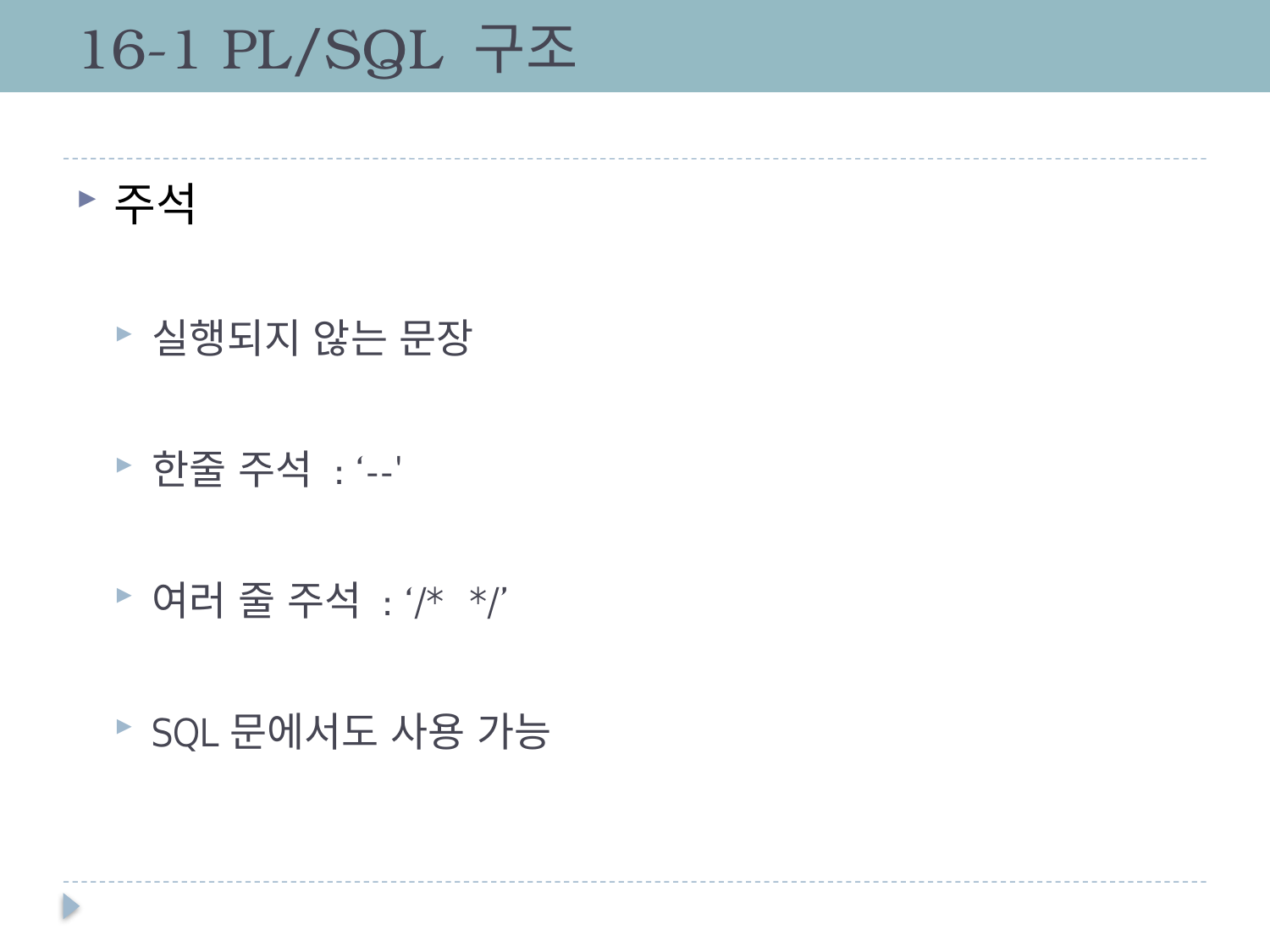

# 16-1 PL/SQL 구조
주석

실행되지 않는 문장

한줄 주석 : ‘--'

여러 줄 주석 : ‘/*  */’

SQL문에서도 사용 가능